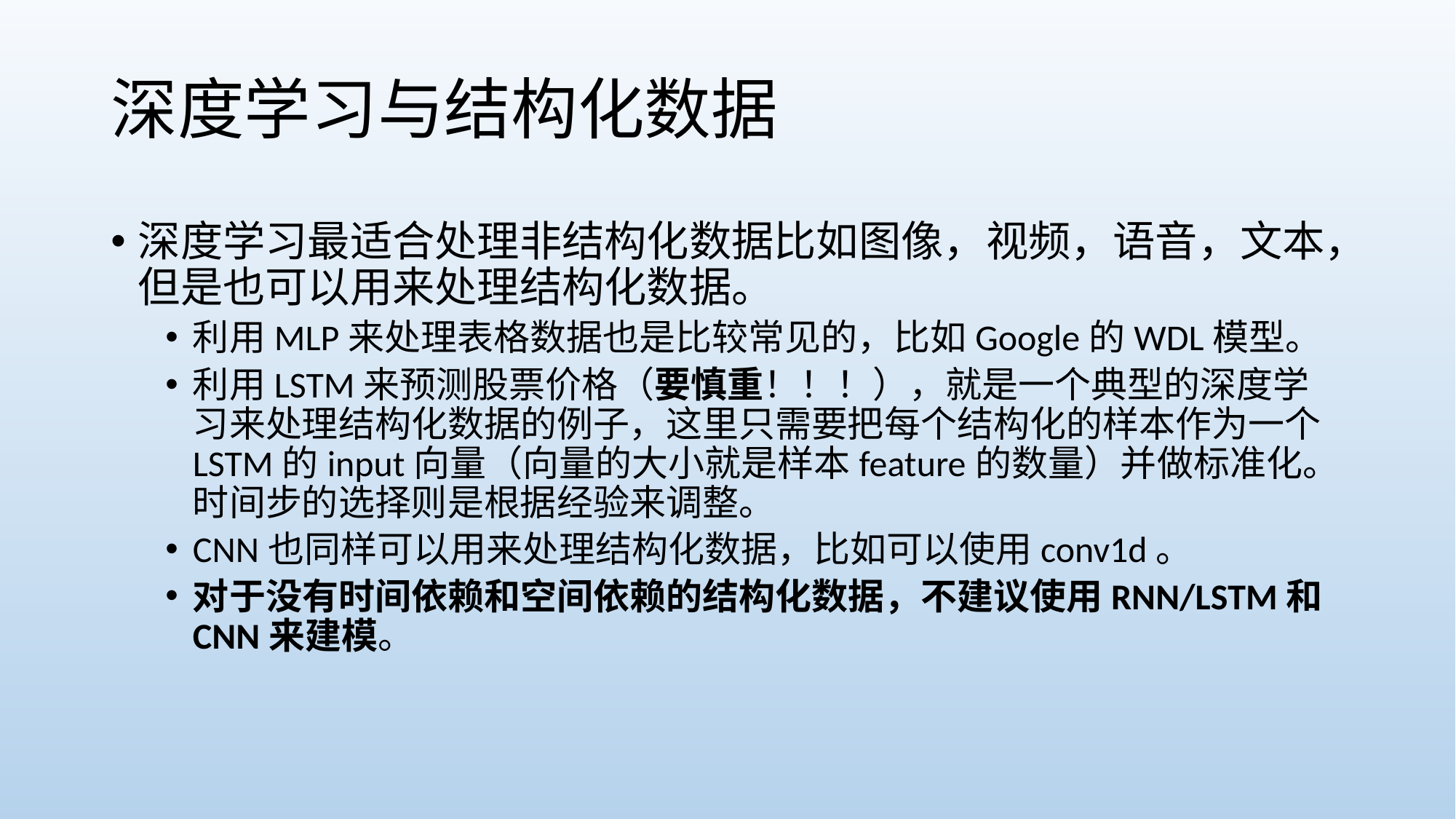

# 深度学习与结构化数据
深度学习最适合处理非结构化数据比如图像，视频，语音，文本，但是也可以用来处理结构化数据。
利用MLP来处理表格数据也是比较常见的，比如Google的WDL模型。
利用LSTM来预测股票价格（要慎重！！！），就是一个典型的深度学习来处理结构化数据的例子，这里只需要把每个结构化的样本作为一个LSTM的input向量（向量的大小就是样本feature的数量）并做标准化。时间步的选择则是根据经验来调整。
CNN也同样可以用来处理结构化数据，比如可以使用conv1d。
对于没有时间依赖和空间依赖的结构化数据，不建议使用RNN/LSTM和CNN来建模。